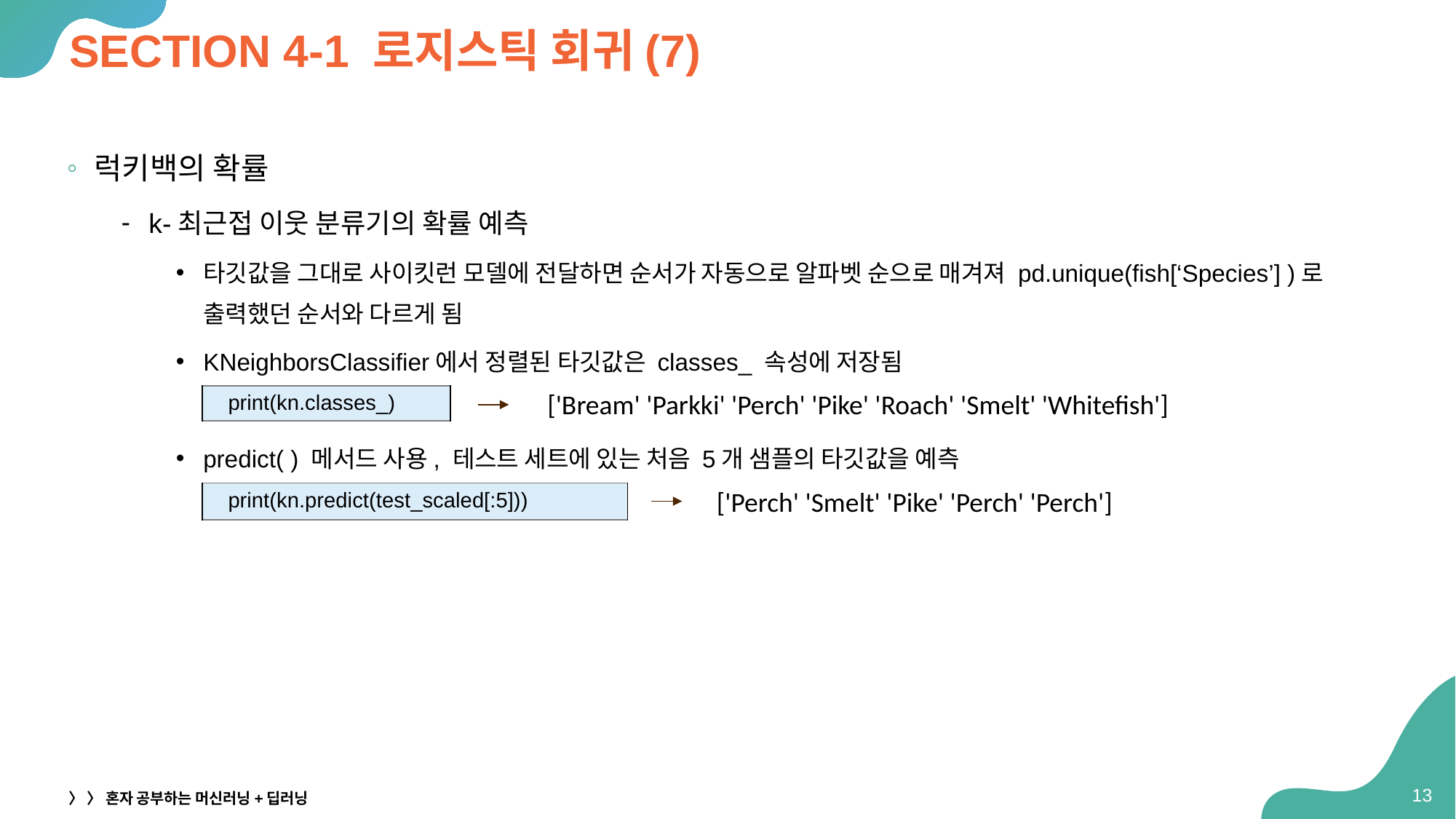

# SECTION 4-1 로지스틱 회귀(7)
럭키백의 확률
k-최근접 이웃 분류기의 확률 예측
타깃값을 그대로 사이킷런 모델에 전달하면 순서가 자동으로 알파벳 순으로 매겨져 pd.unique(fish[‘Species’] )로 출력했던 순서와 다르게 됨
KNeighborsClassifier에서 정렬된 타깃값은 classes_ 속성에 저장됨

predict( ) 메서드 사용, 테스트 세트에 있는 처음 5개 샘플의 타깃값을 예측
['Bream' 'Parkki' 'Perch' 'Pike' 'Roach' 'Smelt' 'Whitefish']
| print(kn.classes\_) |
| --- |
['Perch' 'Smelt' 'Pike' 'Perch' 'Perch']
| print(kn.predict(test\_scaled[:5])) |
| --- |
13
〉 〉 혼자 공부하는 머신러닝+딥러닝